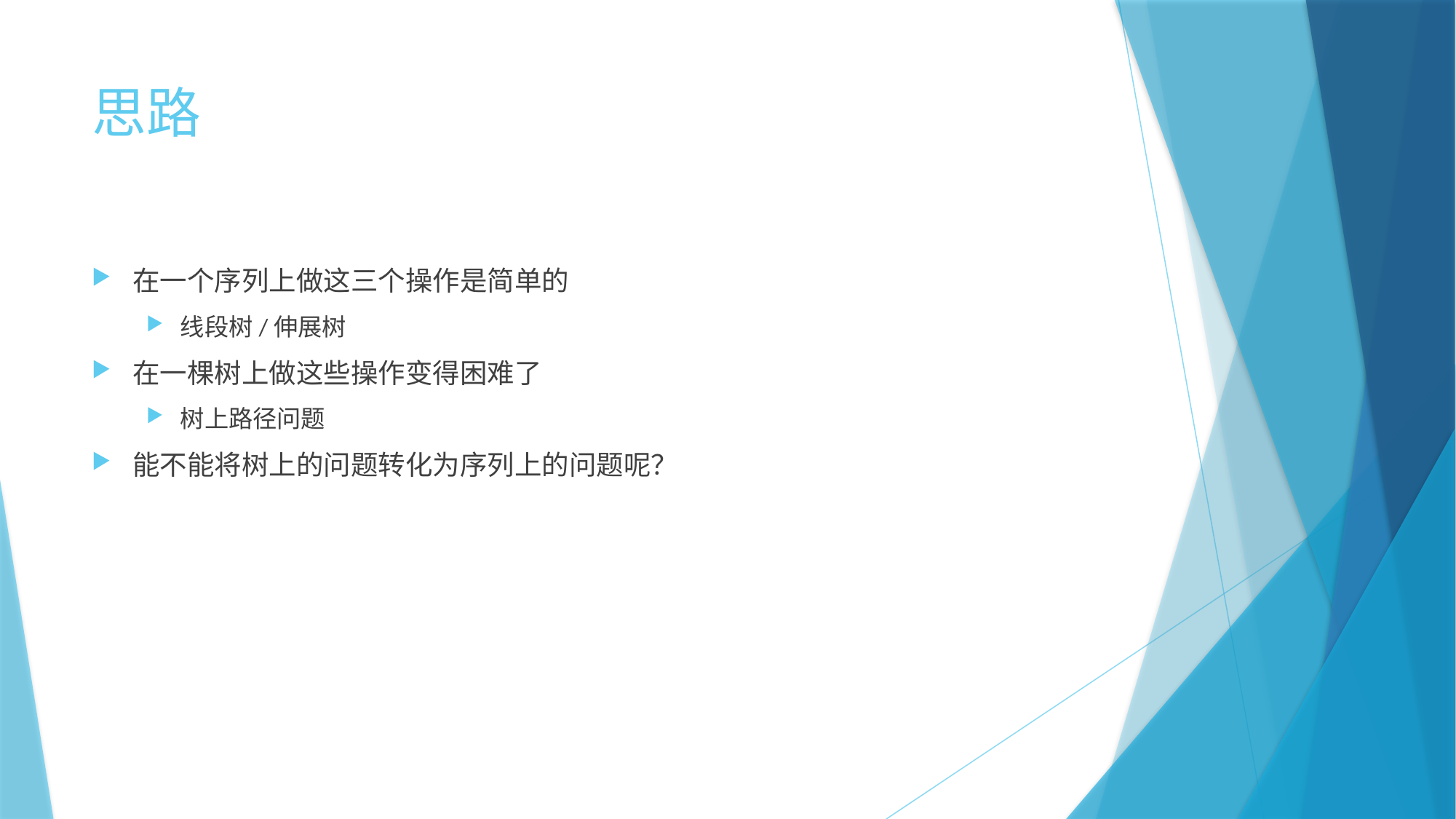

# 思路
在一个序列上做这三个操作是简单的
线段树/伸展树
在一棵树上做这些操作变得困难了
树上路径问题
能不能将树上的问题转化为序列上的问题呢？